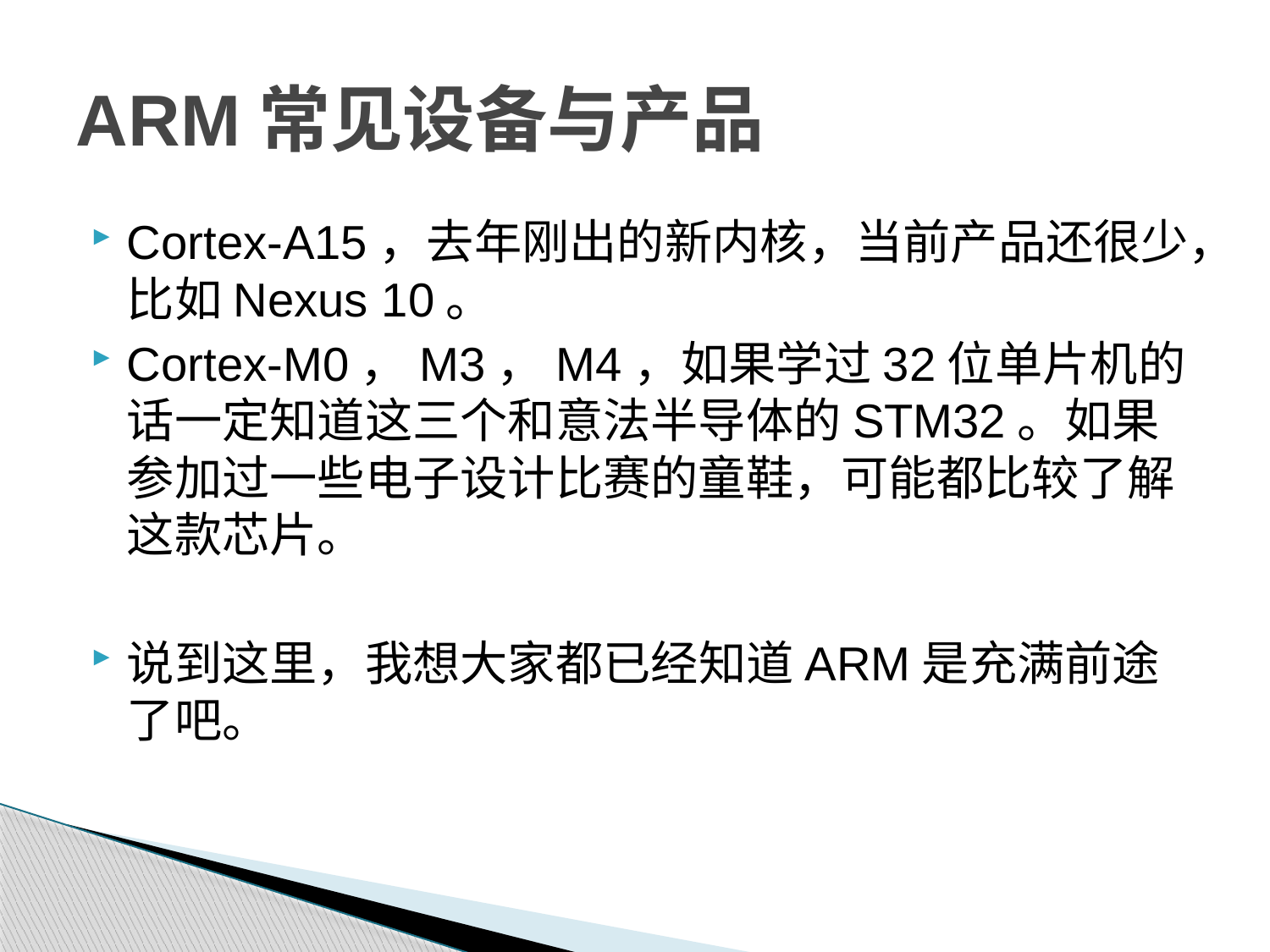

# ARM常见设备与产品
Cortex-A15，去年刚出的新内核，当前产品还很少，比如Nexus 10。
Cortex-M0，M3，M4，如果学过32位单片机的话一定知道这三个和意法半导体的STM32。如果参加过一些电子设计比赛的童鞋，可能都比较了解这款芯片。

说到这里，我想大家都已经知道ARM是充满前途了吧。